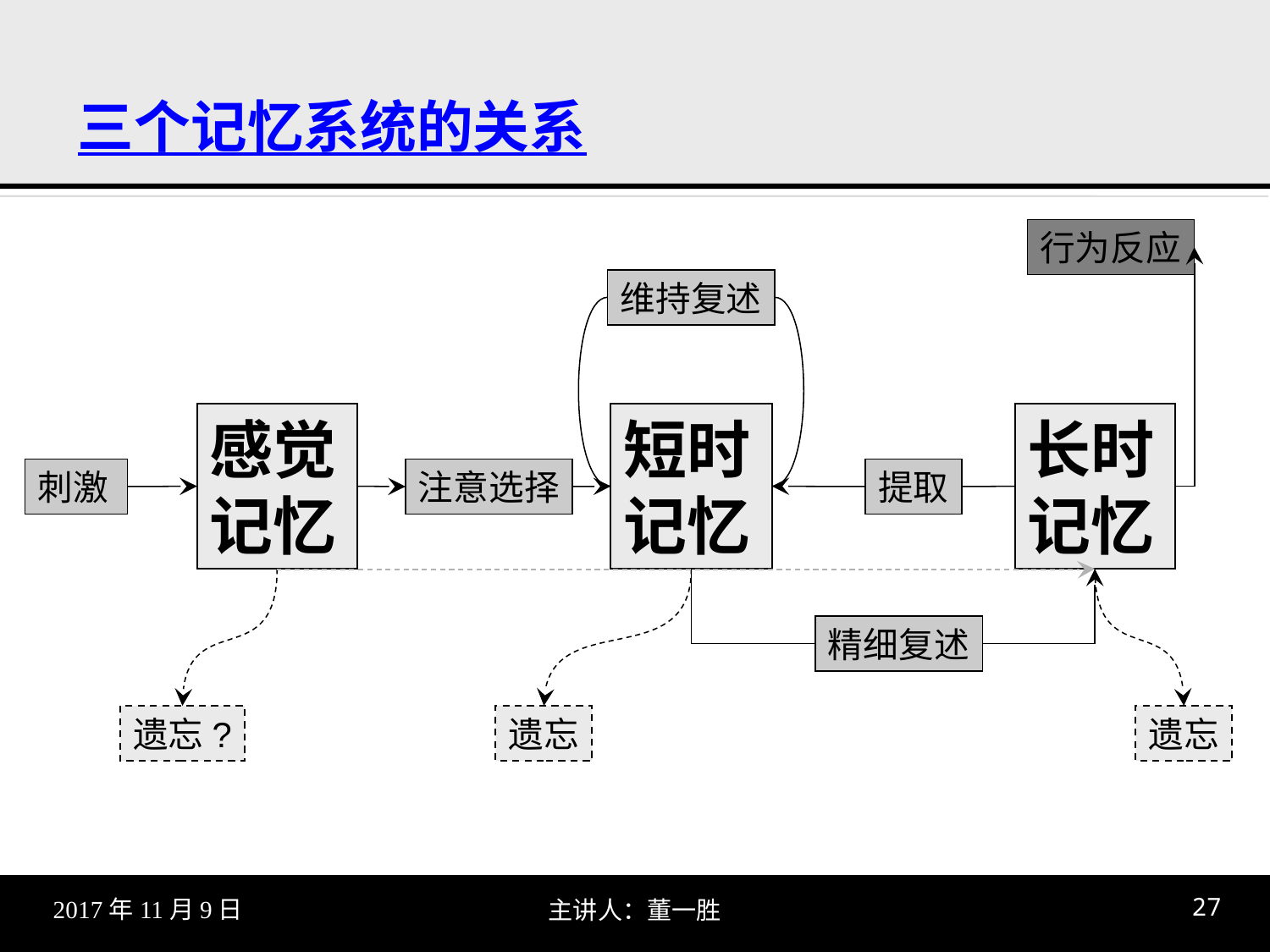

# 三个记忆系统的关系
行为反应
维持复述
感觉记忆
短时记忆
长时记忆
刺激
注意选择
提取
精细复述
遗忘?
遗忘
遗忘
2017年11月9日
27
主讲人：董一胜